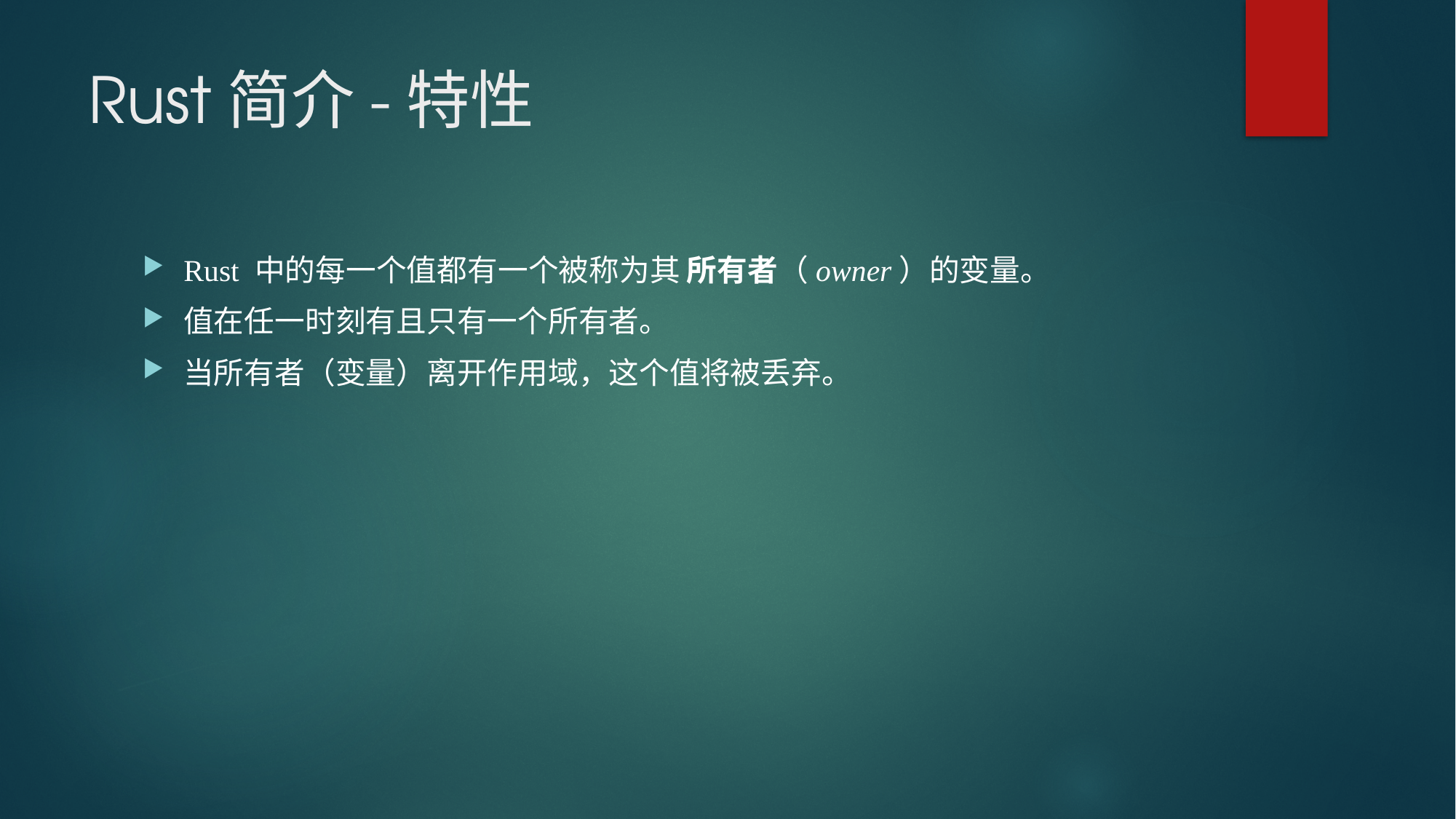

# Rust简介-特性
Rust 中的每一个值都有一个被称为其 所有者（owner）的变量。
值在任一时刻有且只有一个所有者。
当所有者（变量）离开作用域，这个值将被丢弃。